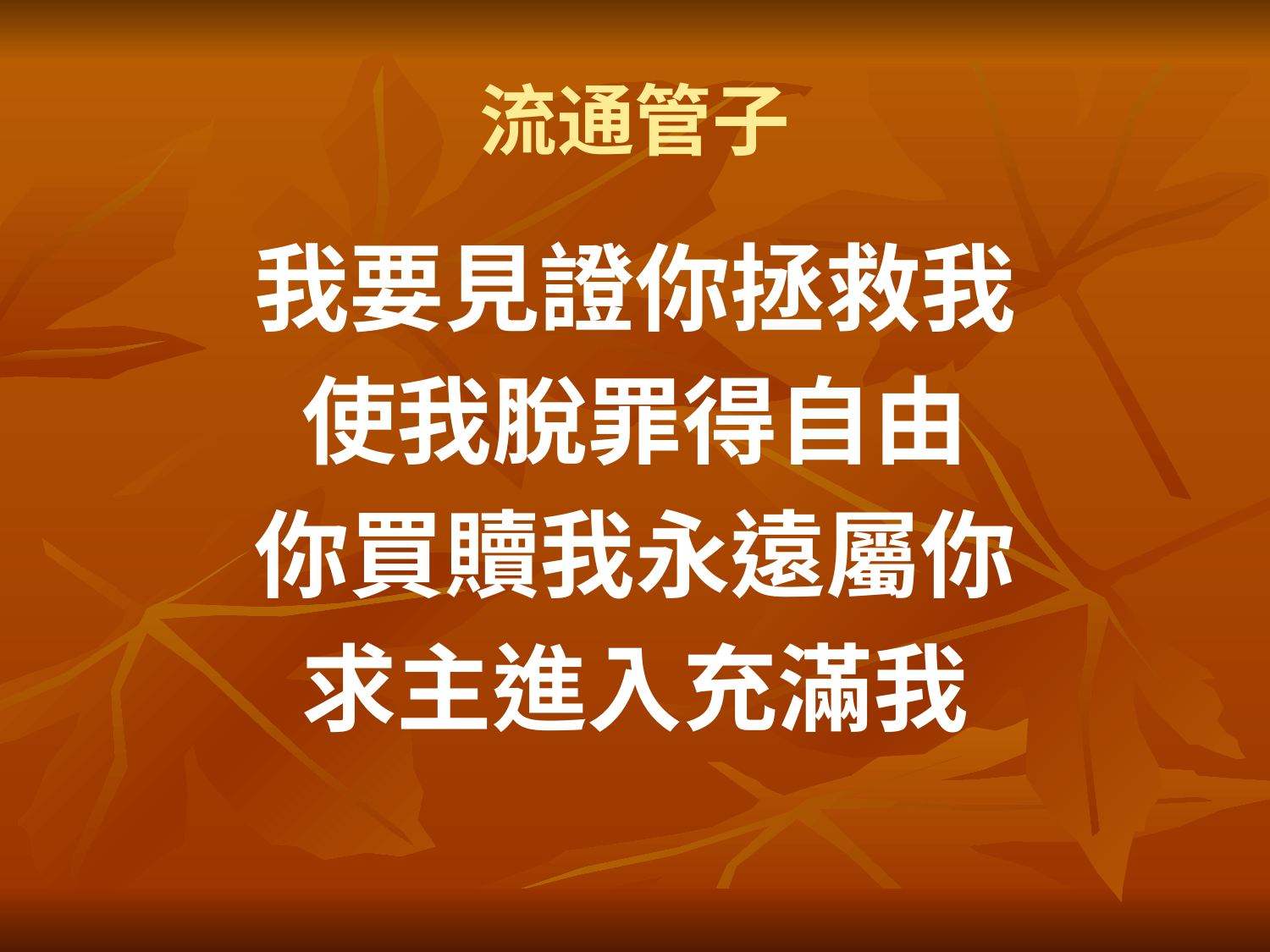

# 流通管子
我要見證你拯救我
使我脫罪得自由
你買贖我永遠屬你
求主進入充滿我